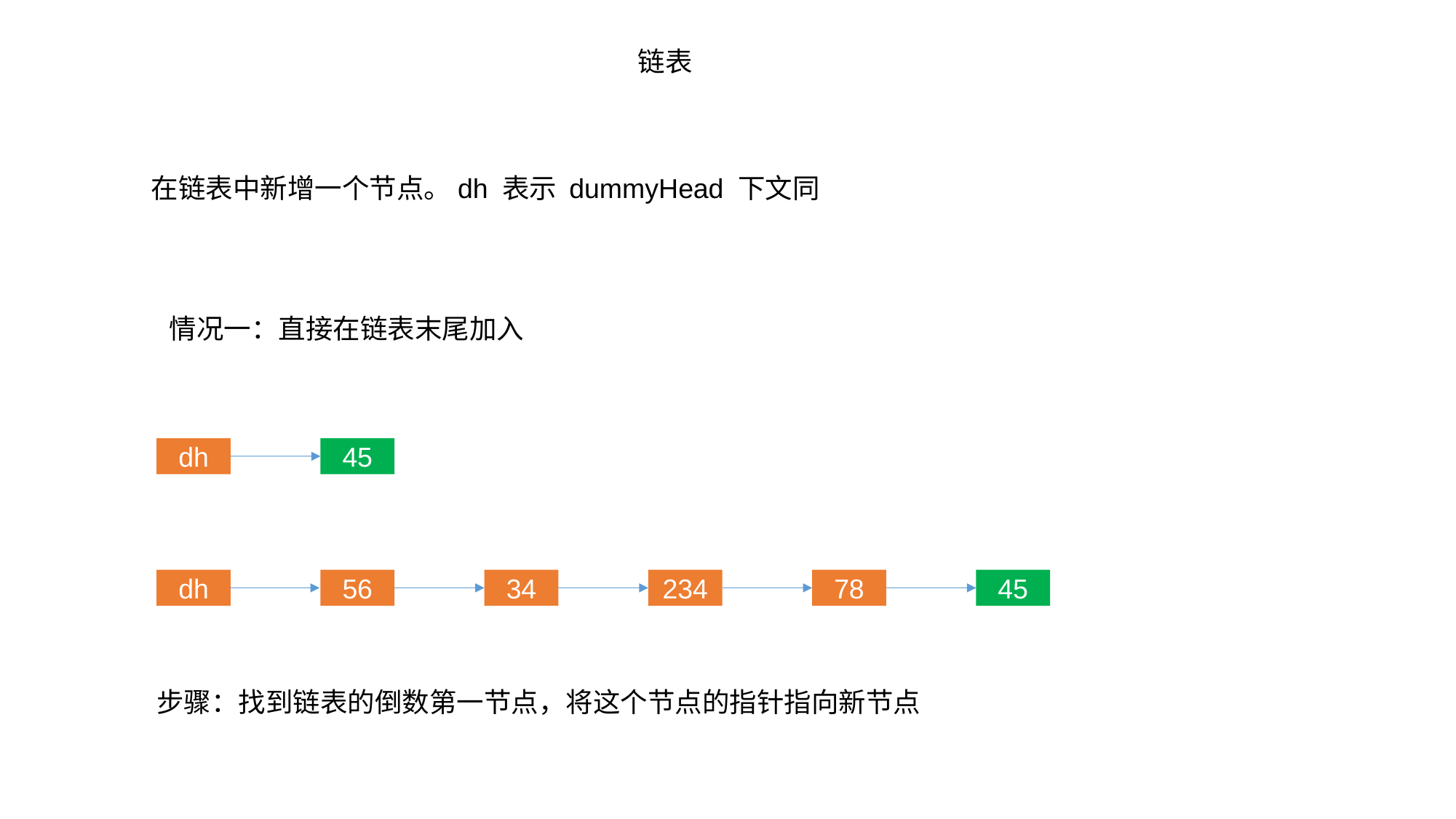

链表
在链表中新增一个节点。dh 表示 dummyHead 下文同
情况一：直接在链表末尾加入
dh
45
dh
78
45
234
34
56
步骤：找到链表的倒数第一节点，将这个节点的指针指向新节点